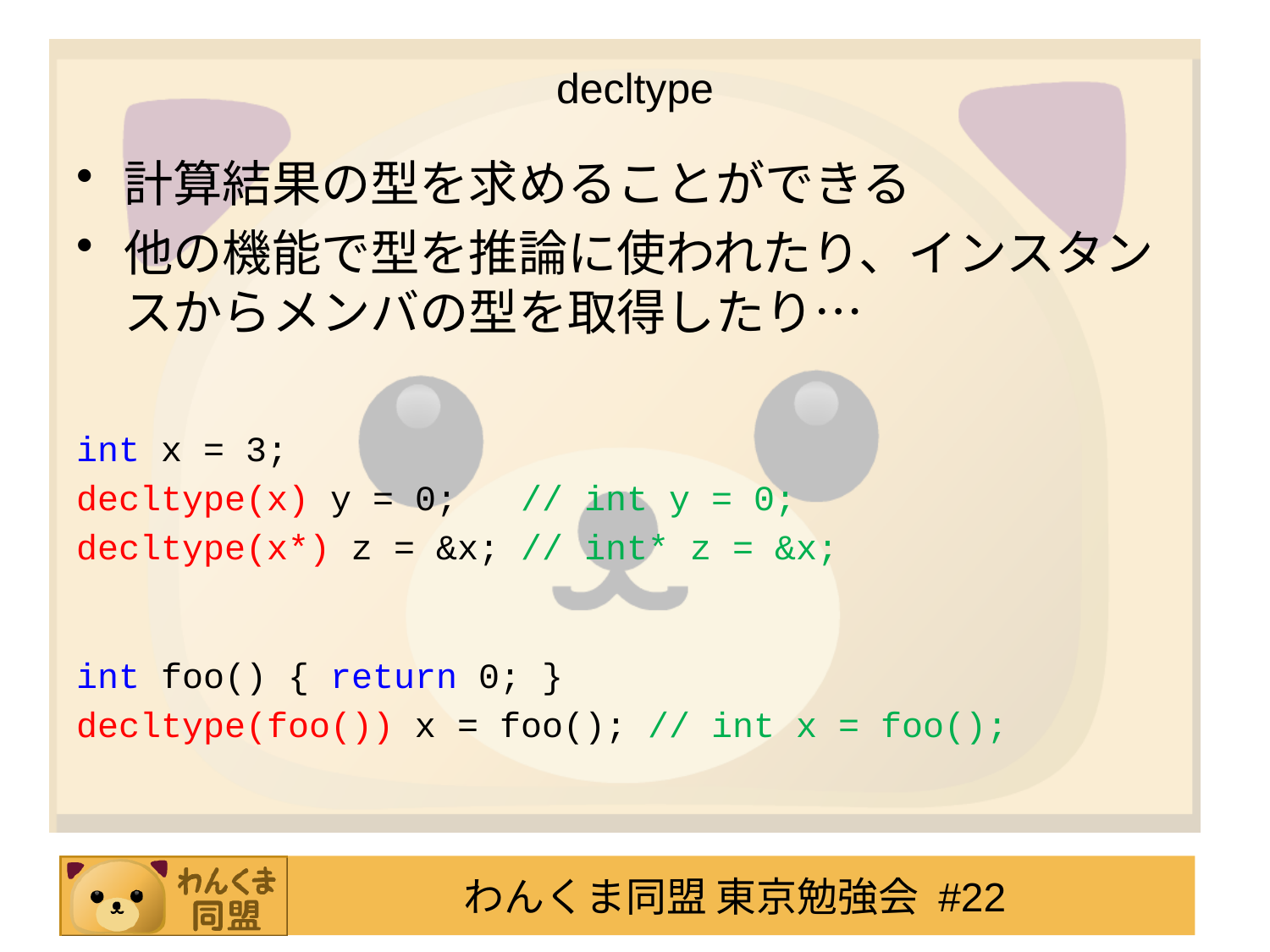

# decltype
計算結果の型を求めることができる
他の機能で型を推論に使われたり、インスタンスからメンバの型を取得したり…

int x = 3;
decltype(x) y = 0;   // int y = 0;
decltype(x*) z = &x; // int* z = &x;

int foo() { return 0; }
decltype(foo()) x = foo(); // int x = foo();